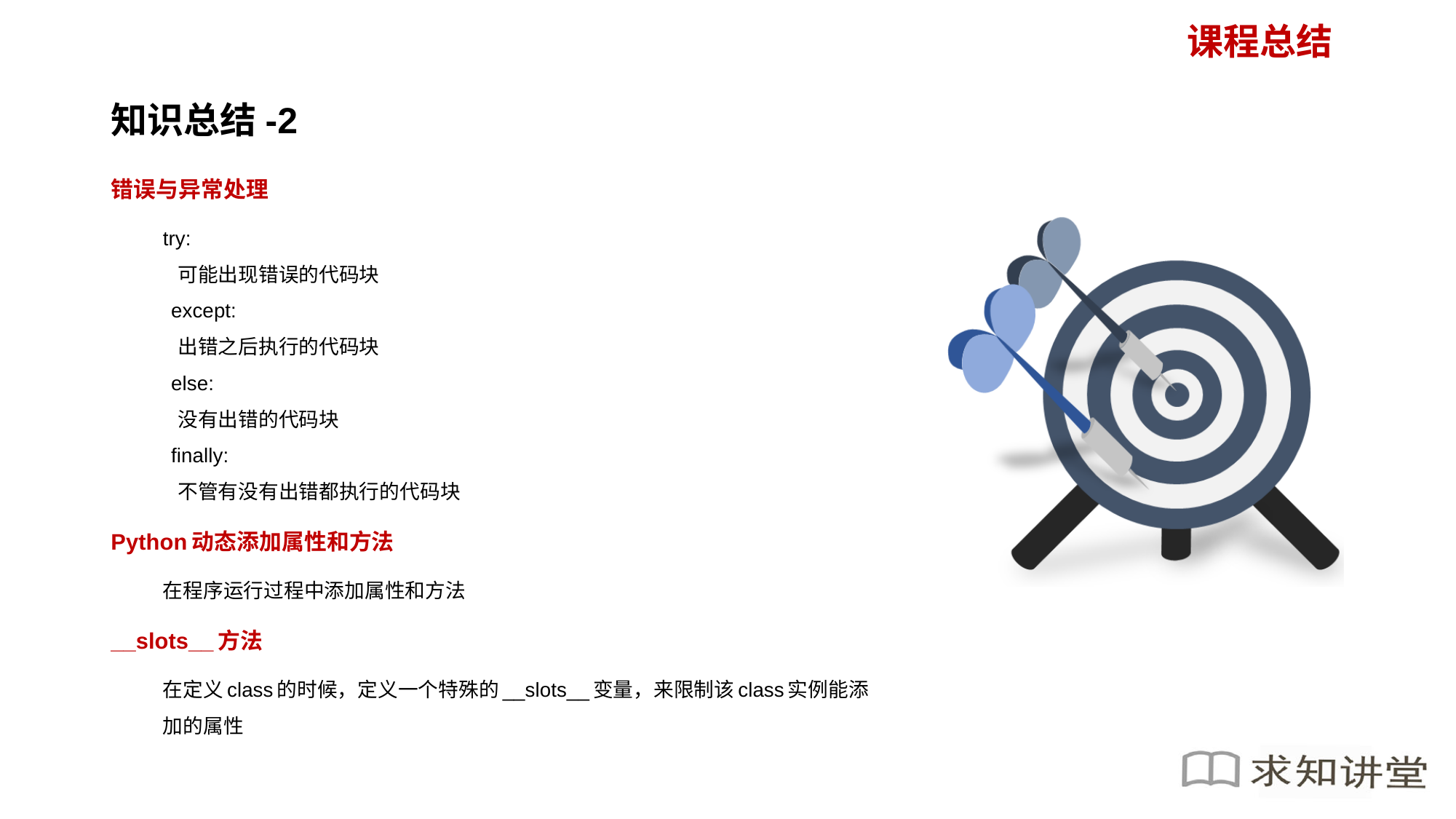

知识总结-2
错误与异常处理
try:
  可能出现错误的代码块
 except:
  出错之后执行的代码块
 else:
  没有出错的代码块
 finally:
  不管有没有出错都执行的代码块
Python动态添加属性和方法
在程序运行过程中添加属性和方法
__slots__方法
在定义class的时候，定义一个特殊的__slots__变量，来限制该class实例能添加的属性